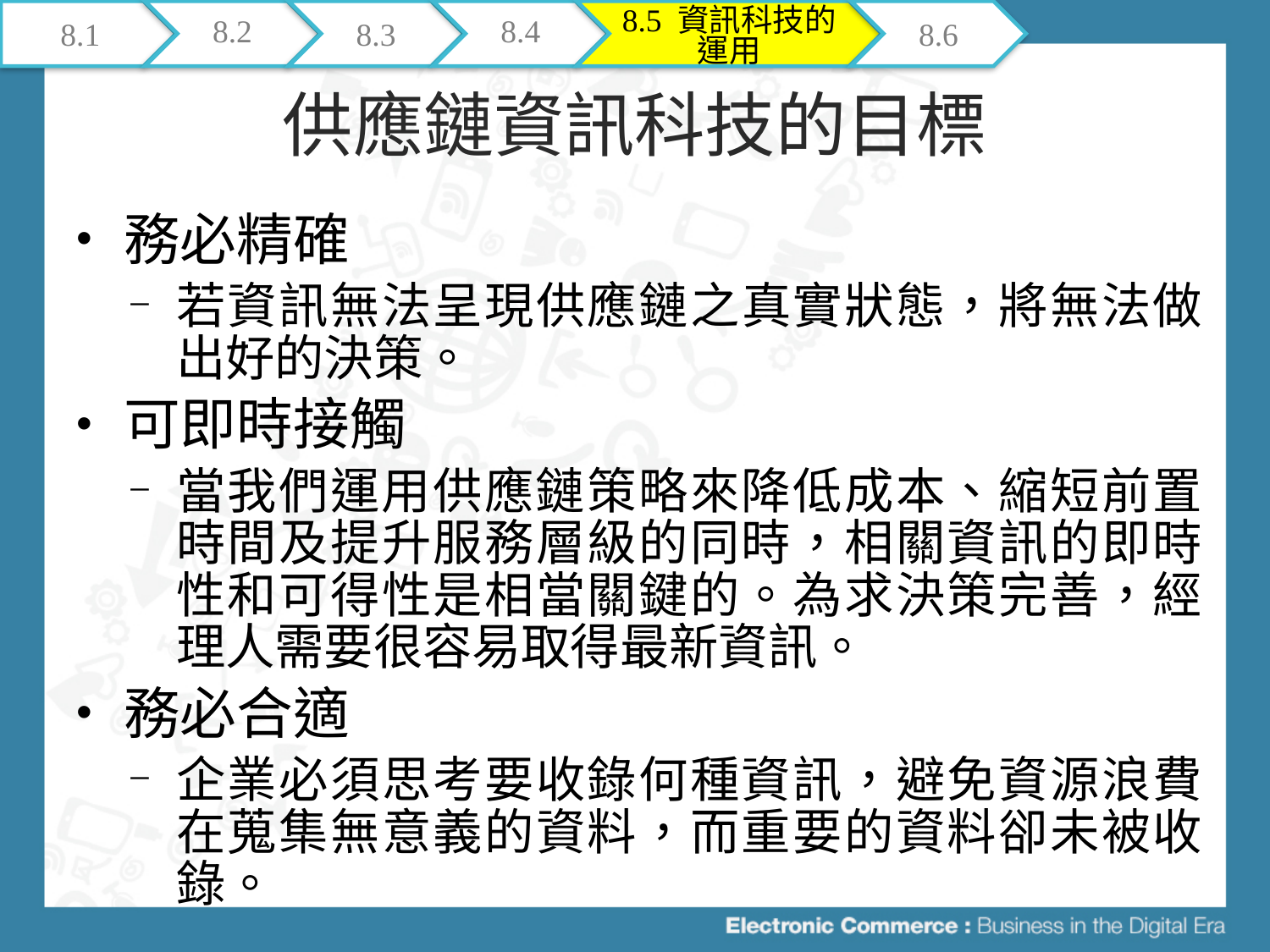

8.1
8.2
8.3
8.4
8.5 資訊科技的運用
8.6
# 供應鏈資訊科技的目標
務必精確
若資訊無法呈現供應鏈之真實狀態，將無法做出好的決策。
可即時接觸
當我們運用供應鏈策略來降低成本、縮短前置時間及提升服務層級的同時，相關資訊的即時性和可得性是相當關鍵的。為求決策完善，經理人需要很容易取得最新資訊。
務必合適
企業必須思考要收錄何種資訊，避免資源浪費在蒐集無意義的資料，而重要的資料卻未被收錄。